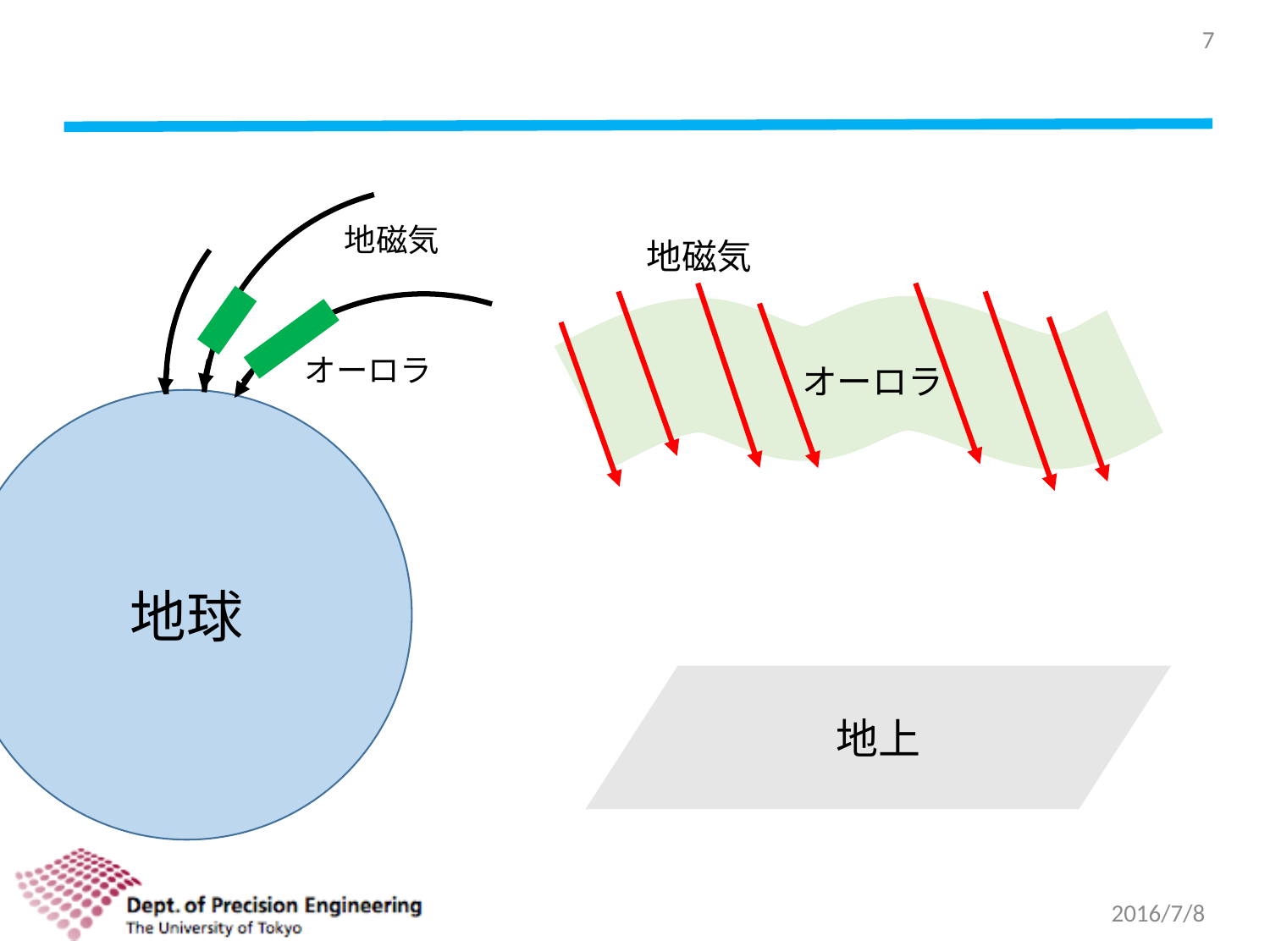

7

地磁気

オーロラ
地球
地磁気
オーロラ

地上
2016/7/8